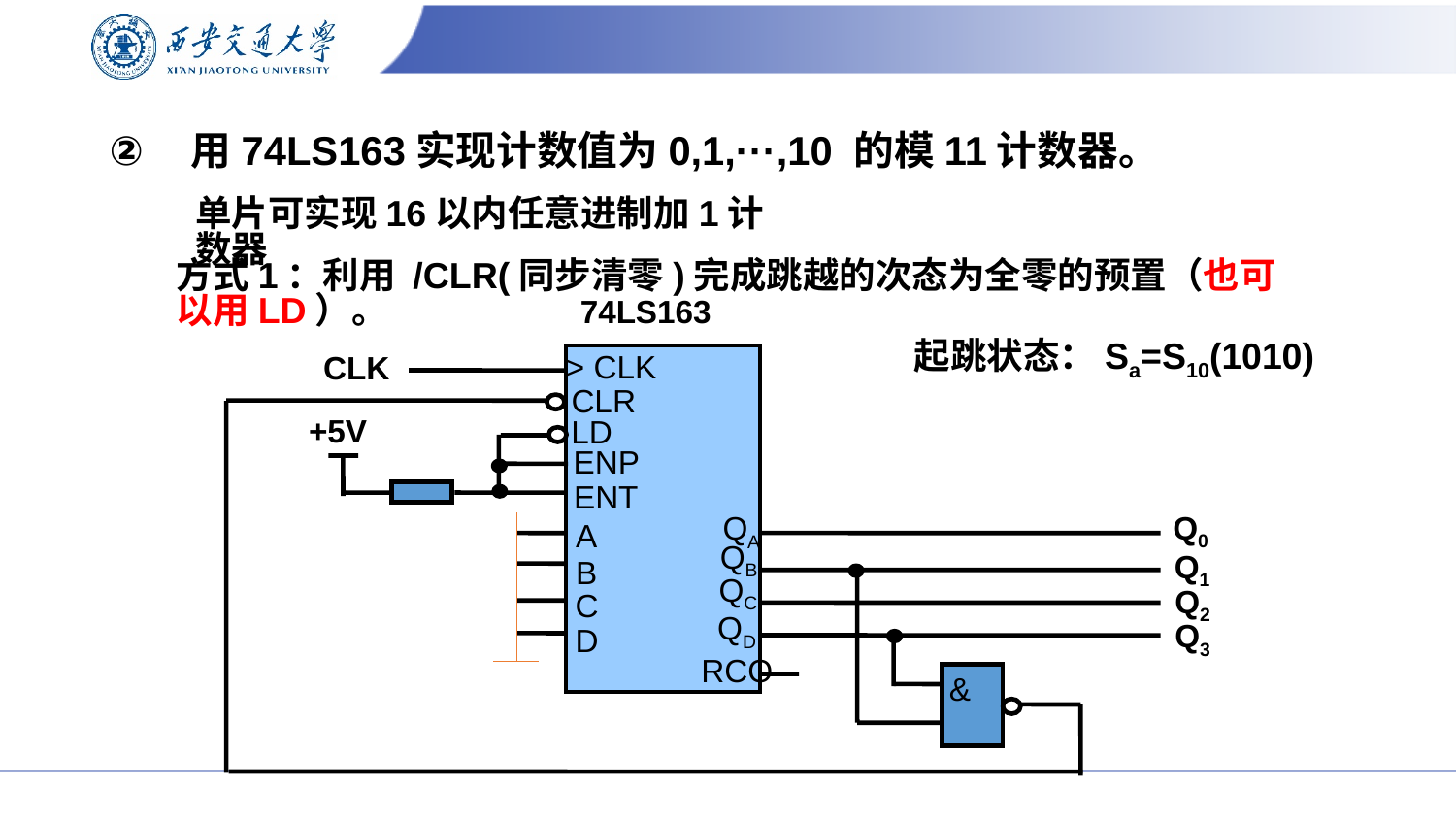

# 用74LS163实现计数值为0,1,···,10 的模11计数器。
单片可实现16以内任意进制加1计数器
方式1：利用 /CLR(同步清零)完成跳越的次态为全零的预置（也可以用LD）。
74LS163
> CLK
CLK

+5V

ENP

Q0
A
QB

Q1
B

Q2
C

Q3
D

&

起跳状态：Sa=S10(1010)
CLR
LD
ENT
QA
QC
QD
RCO